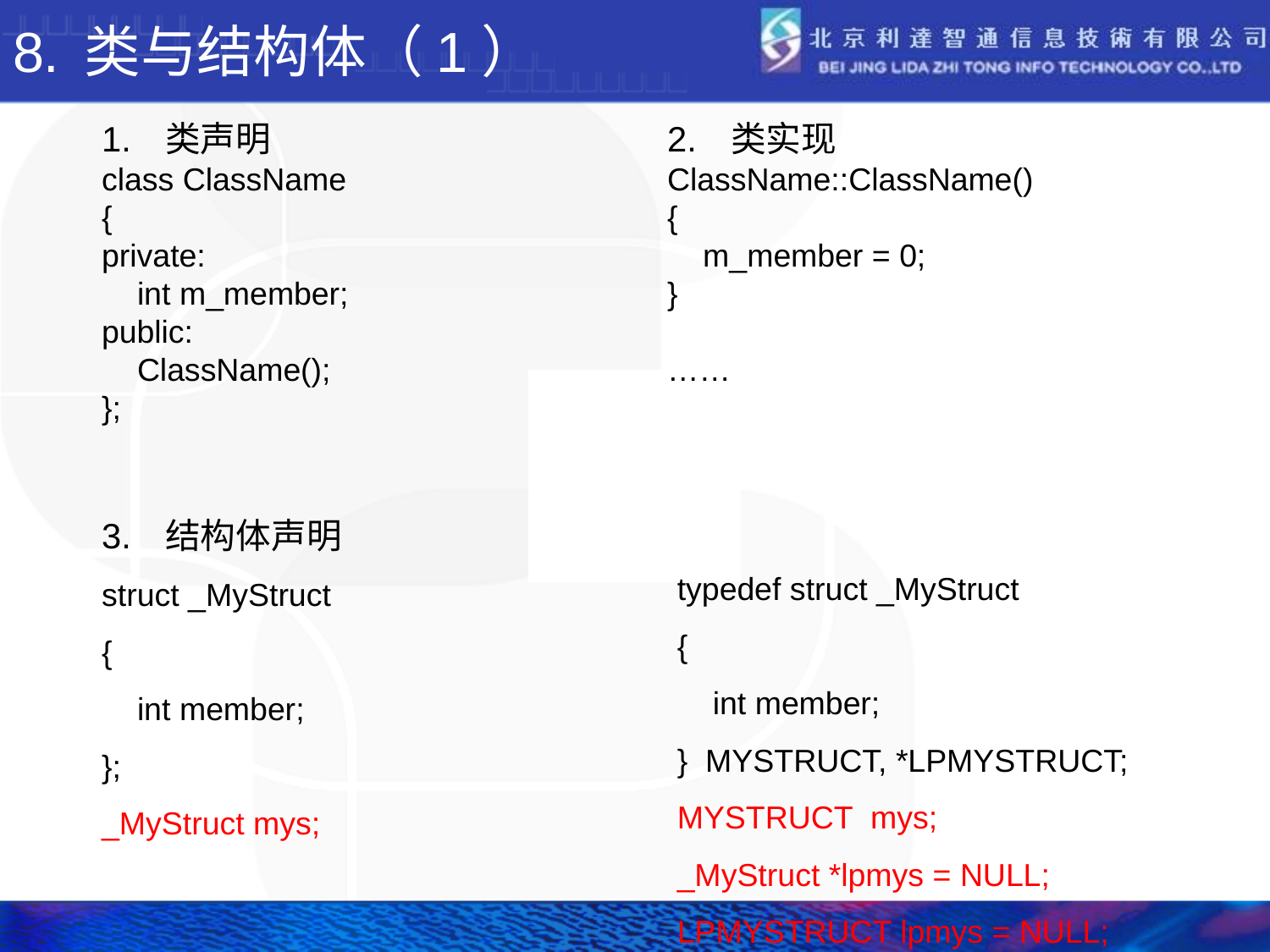

# 类与结构体（1）
类声明
class ClassName
{
private:
    int m_member;
public:
    ClassName();
};
类实现
ClassName::ClassName()
{
    m_member = 0;
}

……
结构体声明
struct _MyStruct
{
    int member;
};
_MyStruct mys;
typedef struct _MyStruct
{
    int member;
}  MYSTRUCT, *LPMYSTRUCT;
MYSTRUCT  mys;
_MyStruct *lpmys = NULL;
LPMYSTRUCT lpmys = NULL;